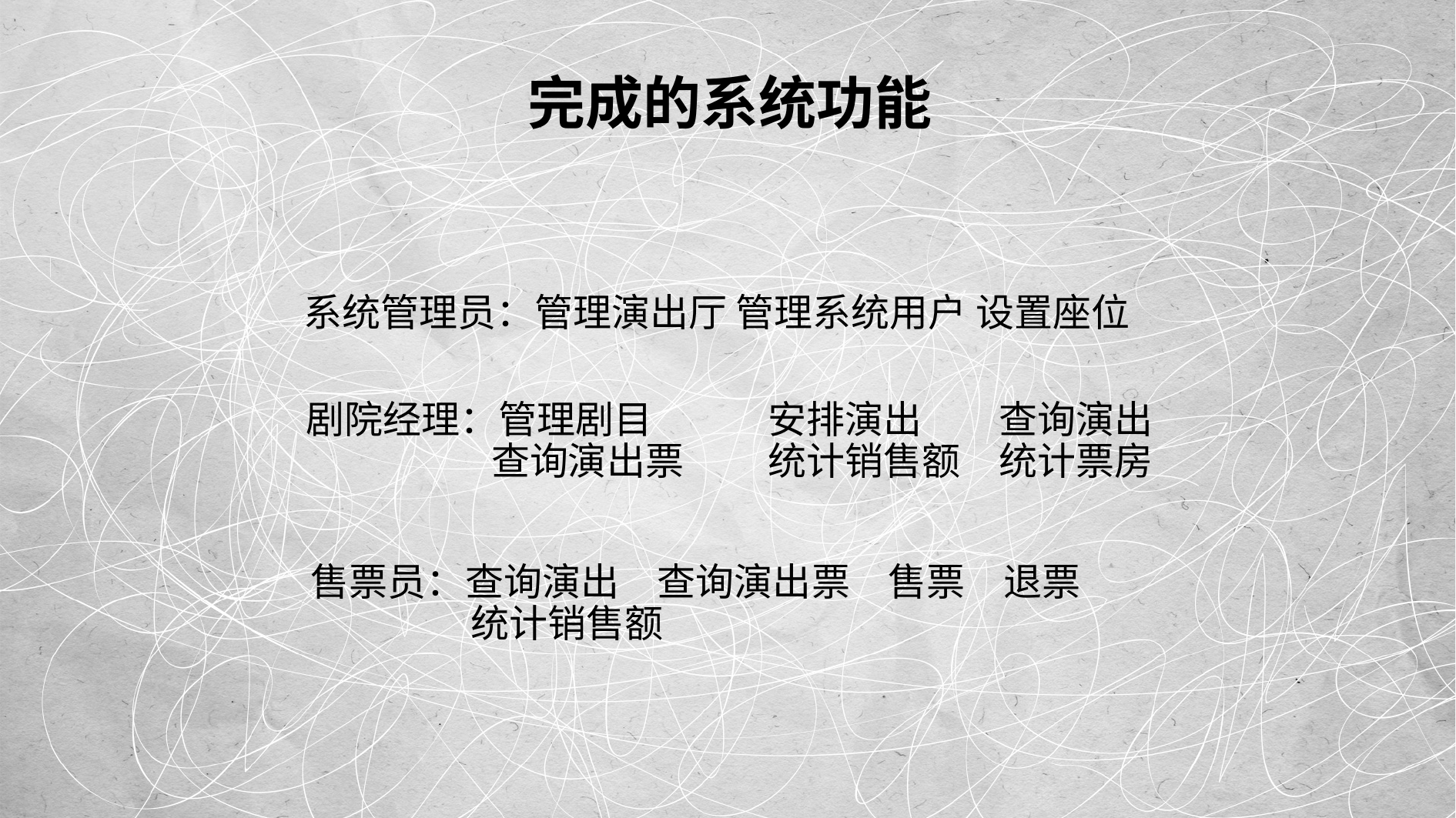

完成的系统功能
系统管理员：管理演出厅 管理系统用户 设置座位
剧院经理：管理剧目 	安排演出 	查询演出
	       查询演出票	统计销售额	统计票房
售票员：查询演出 	查询演出票 	售票 	退票
	    统计销售额